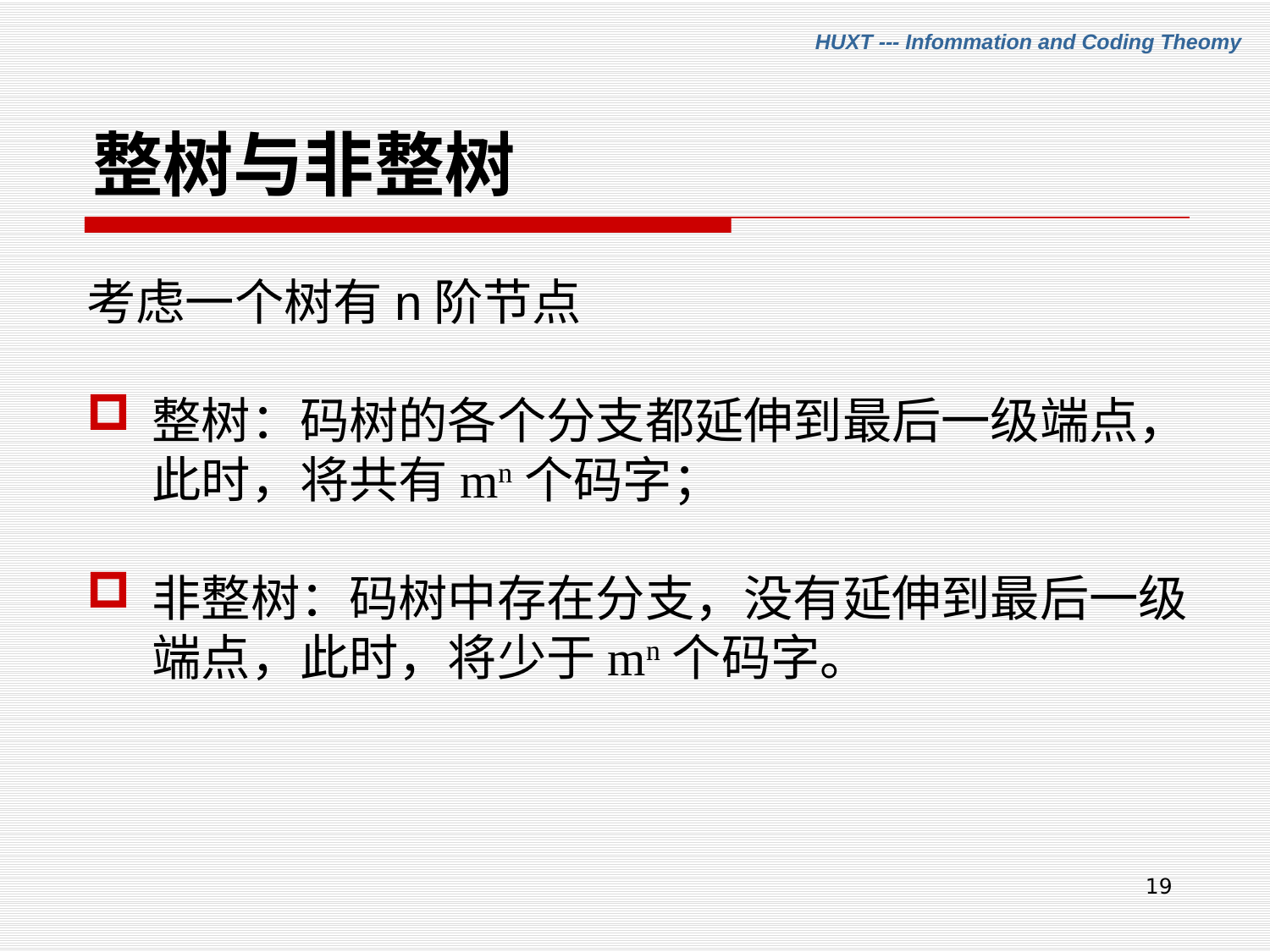

# 整树与非整树
考虑一个树有n阶节点

整树：码树的各个分支都延伸到最后一级端点，此时，将共有mn个码字；

非整树：码树中存在分支，没有延伸到最后一级端点，此时，将少于mn个码字。
19